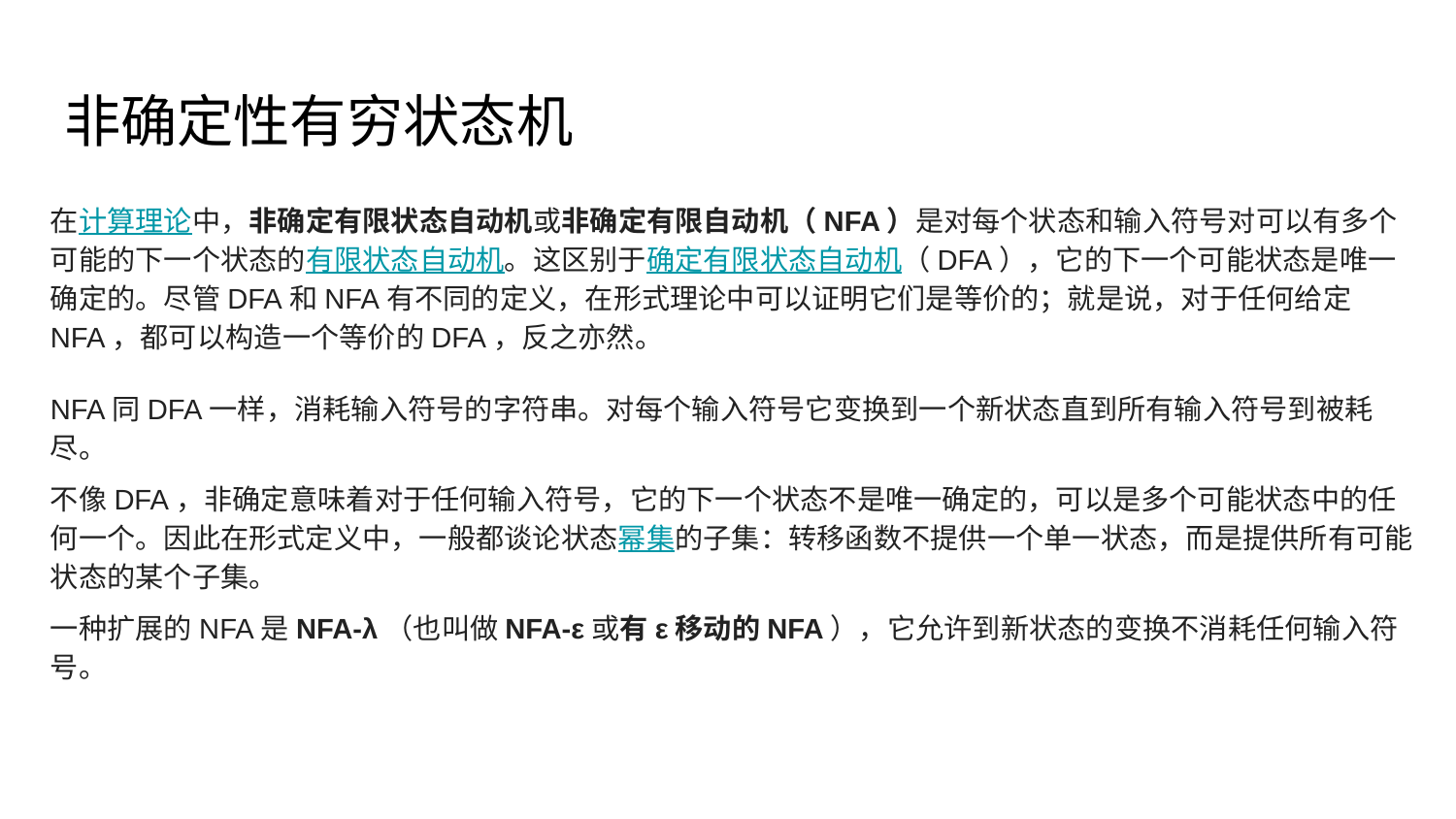

# 非确定性有穷状态机
在计算理论中，非确定有限状态自动机或非确定有限自动机（NFA）是对每个状态和输入符号对可以有多个可能的下一个状态的有限状态自动机。这区别于确定有限状态自动机（DFA），它的下一个可能状态是唯一确定的。尽管DFA和NFA有不同的定义，在形式理论中可以证明它们是等价的；就是说，对于任何给定NFA，都可以构造一个等价的DFA，反之亦然。
NFA同DFA一样，消耗输入符号的字符串。对每个输入符号它变换到一个新状态直到所有输入符号到被耗尽。
不像DFA，非确定意味着对于任何输入符号，它的下一个状态不是唯一确定的，可以是多个可能状态中的任何一个。因此在形式定义中，一般都谈论状态幂集的子集：转移函数不提供一个单一状态，而是提供所有可能状态的某个子集。
一种扩展的NFA是NFA-λ（也叫做NFA-ε或有ε移动的NFA），它允许到新状态的变换不消耗任何输入符号。